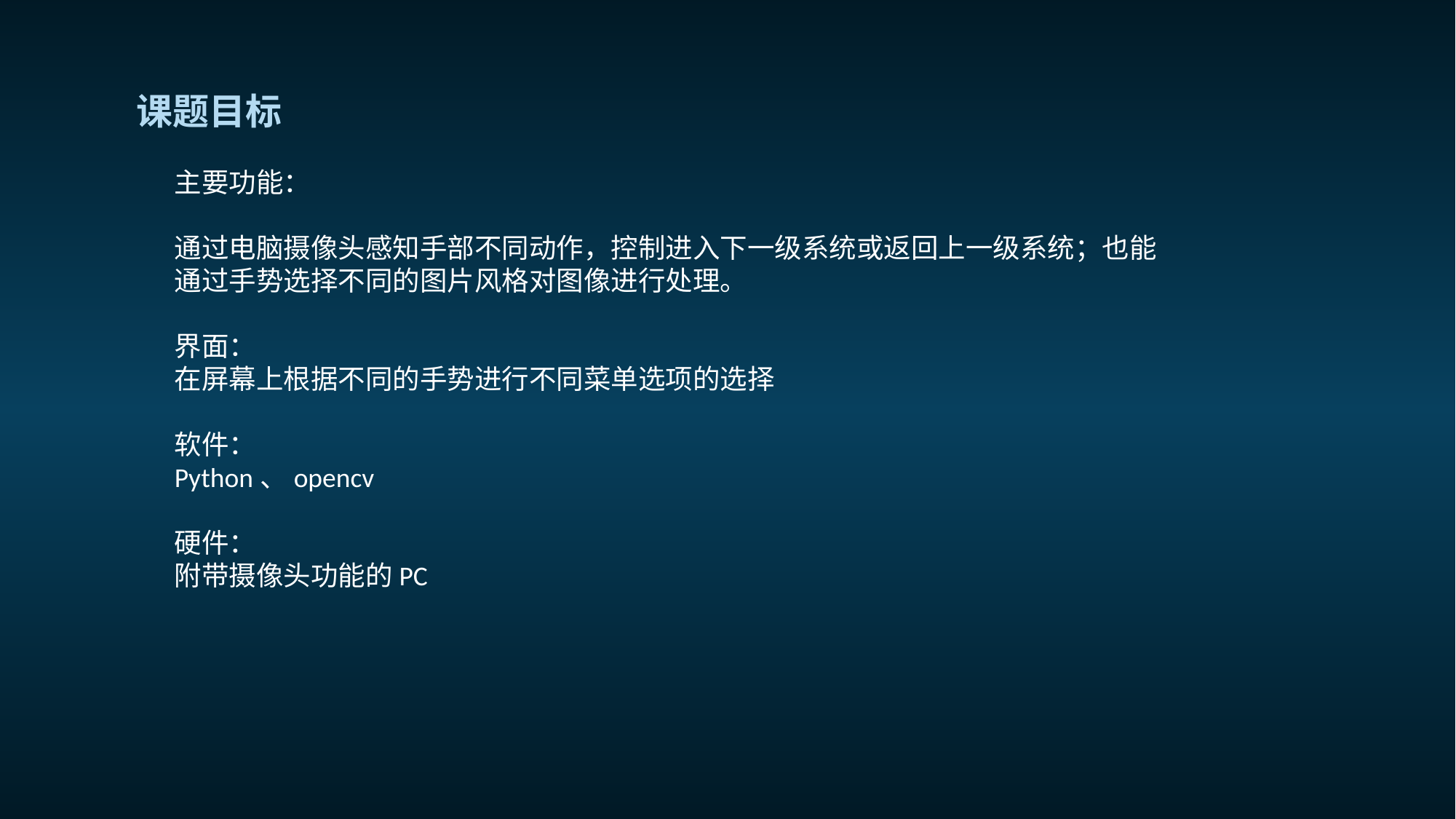

课题目标
主要功能：

通过电脑摄像头感知手部不同动作，控制进入下一级系统或返回上一级系统；也能通过手势选择不同的图片风格对图像进行处理。

界面：
在屏幕上根据不同的手势进行不同菜单选项的选择

软件：
Python、opencv

硬件：
附带摄像头功能的PC